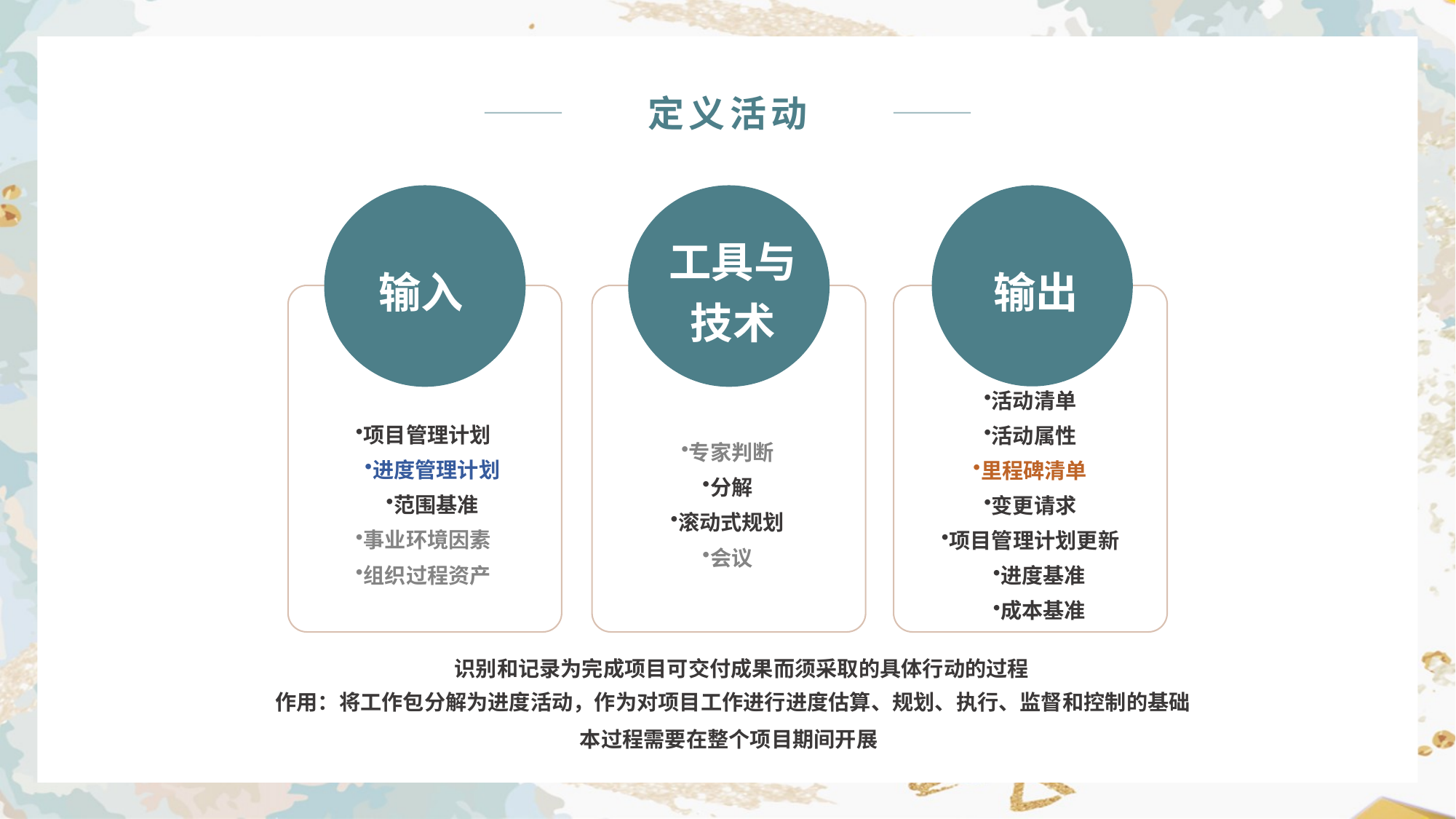

定义活动

工具与技术
输入
输出

活动清单
活动属性
里程碑清单
变更请求
项目管理计划更新
进度基准
成本基准
项目管理计划
进度管理计划
范围基准
事业环境因素
组织过程资产
专家判断
分解
滚动式规划
会议
识别和记录为完成项目可交付成果而须采取的具体行动的过程
作用：将工作包分解为进度活动，作为对项目工作进行进度估算、规划、执行、监督和控制的基础
本过程需要在整个项目期间开展